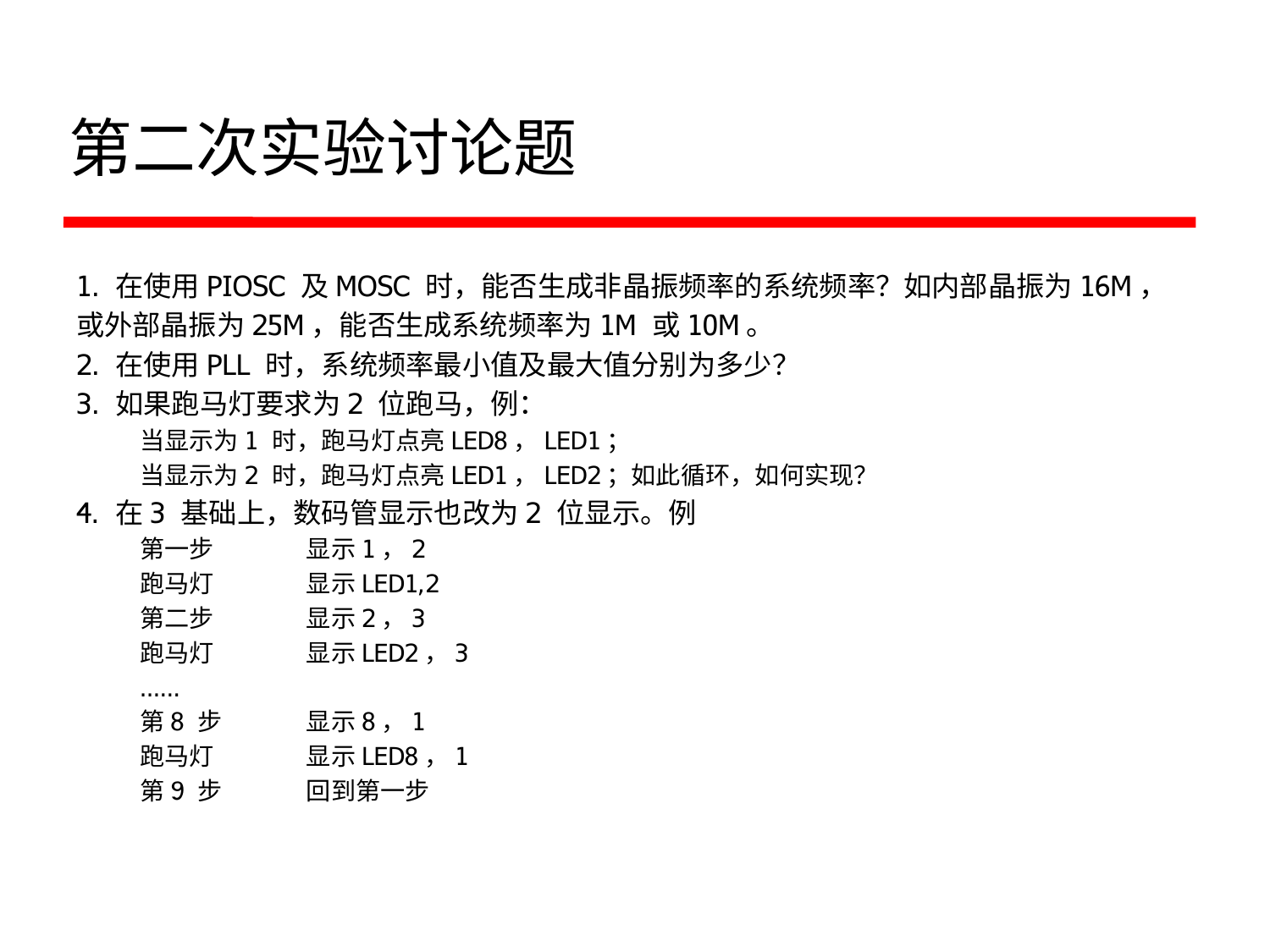

# 第二次实验讨论题
1. 在使用PIOSC 及MOSC 时，能否生成非晶振频率的系统频率？如内部晶振为16M，
或外部晶振为25M，能否生成系统频率为1M 或10M。
2. 在使用PLL 时，系统频率最小值及最大值分别为多少？
3. 如果跑马灯要求为2 位跑马，例：
当显示为1 时，跑马灯点亮LED8，LED1；
当显示为2 时，跑马灯点亮LED1，LED2；如此循环，如何实现？
4. 在3 基础上，数码管显示也改为2 位显示。例
第一步 	显示1，2
跑马灯	显示LED1,2
第二步 	显示2，3
跑马灯	显示LED2，3
……
第8 步 	显示8，1
跑马灯	显示LED8，1
第9 步 	回到第一步